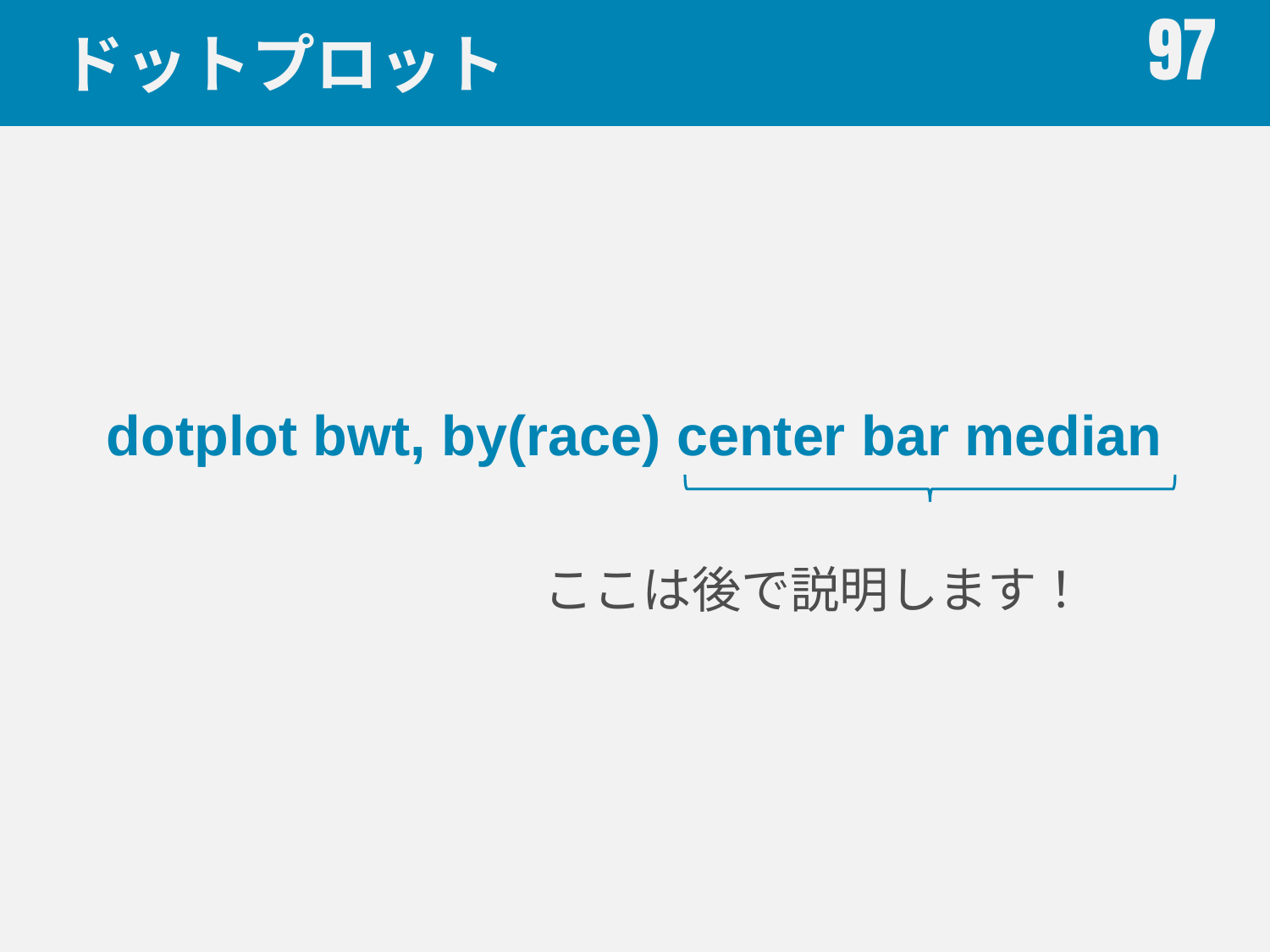

# ドットプロット
 97
dotplot bwt, by(race) center bar median

ここは後で説明します！